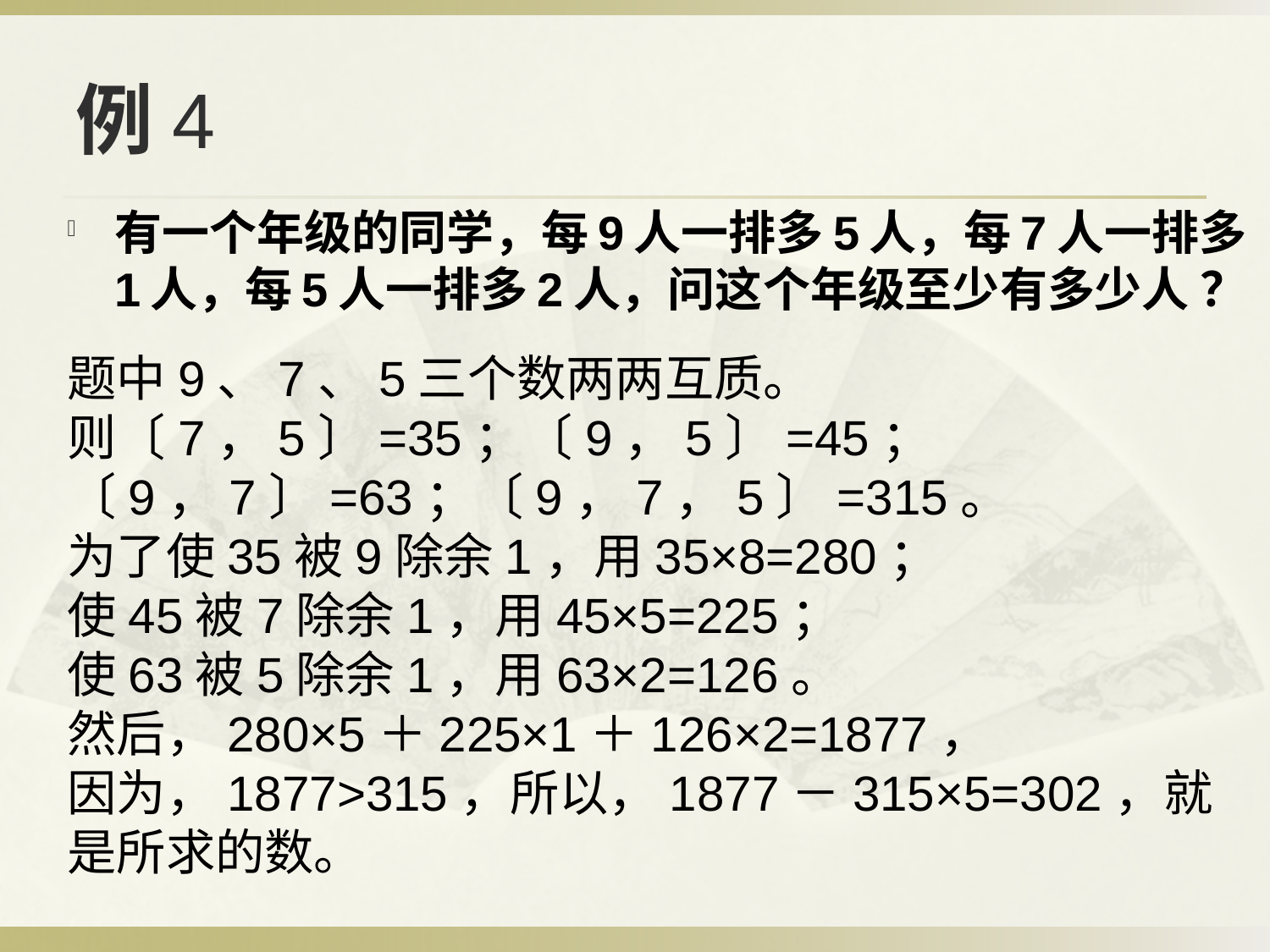

# 例4
有一个年级的同学，每9人一排多5人，每7人一排多1人，每5人一排多2人，问这个年级至少有多少人 ？

题中9、7、5三个数两两互质。
则〔7，5〕=35；〔9，5〕=45；〔9，7〕=63；〔9，7，5〕=315。
为了使35被9除余1，用35×8=280；
使45被7除余1，用45×5=225；
使63被5除余1，用63×2=126。
然后，280×5＋225×1＋126×2=1877，
因为，1877>315，所以，1877－315×5=302，就是所求的数。